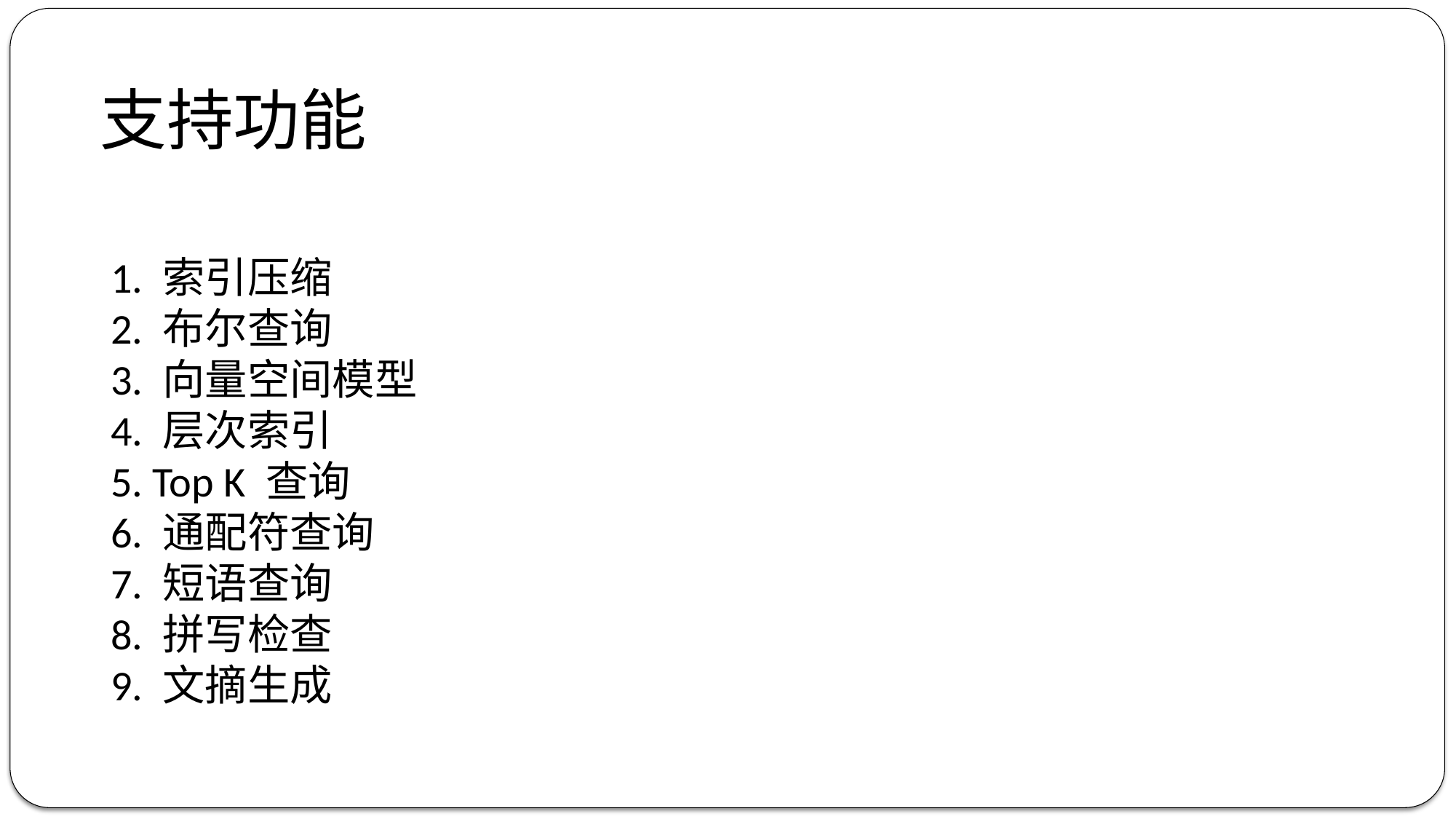

支持功能
1. 索引压缩
2. 布尔查询
3. 向量空间模型
4. 层次索引
5. Top K 查询
6. 通配符查询
7. 短语查询
8. 拼写检查
9. 文摘生成